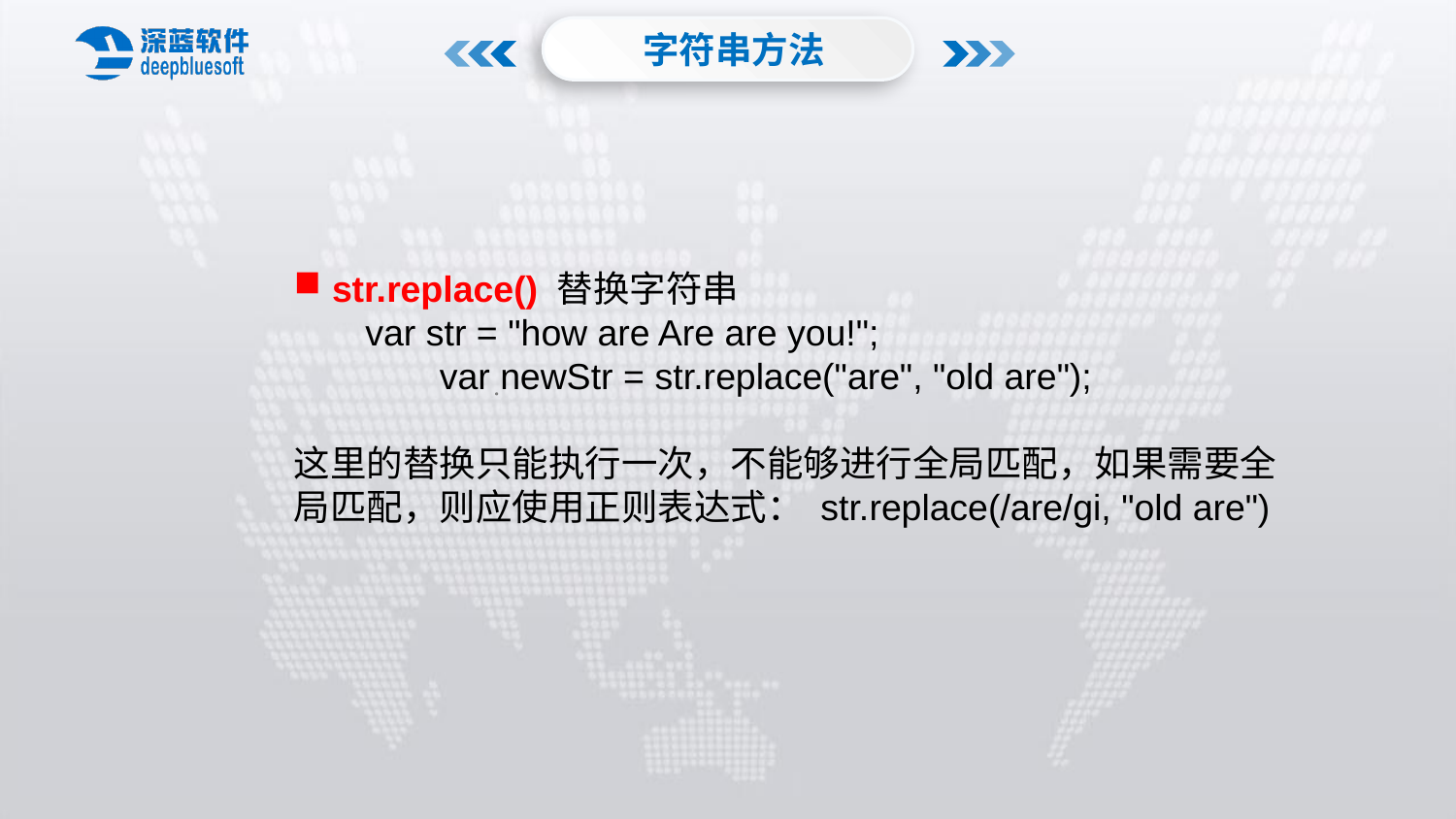

字符串方法

 str.replace() 替换字符串
       var str = "how are Are are you!";
	var newStr = str.replace("are", "old are");

这里的替换只能执行一次，不能够进行全局匹配，如果需要全局匹配，则应使用正则表达式： str.replace(/are/gi, "old are")